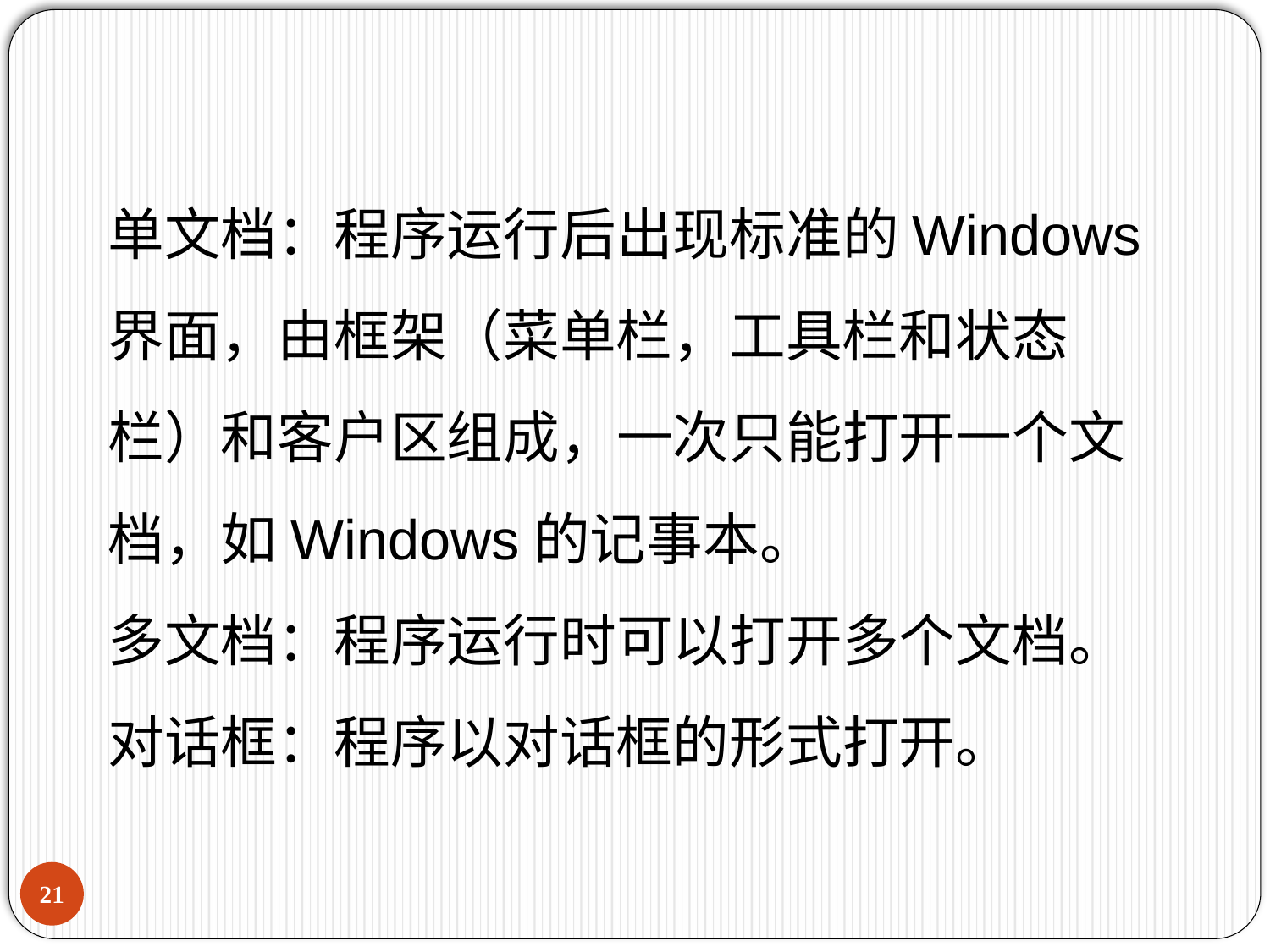

单文档：程序运行后出现标准的Windows界面，由框架（菜单栏，工具栏和状态栏）和客户区组成，一次只能打开一个文档，如Windows的记事本。
多文档：程序运行时可以打开多个文档。
对话框：程序以对话框的形式打开。

21